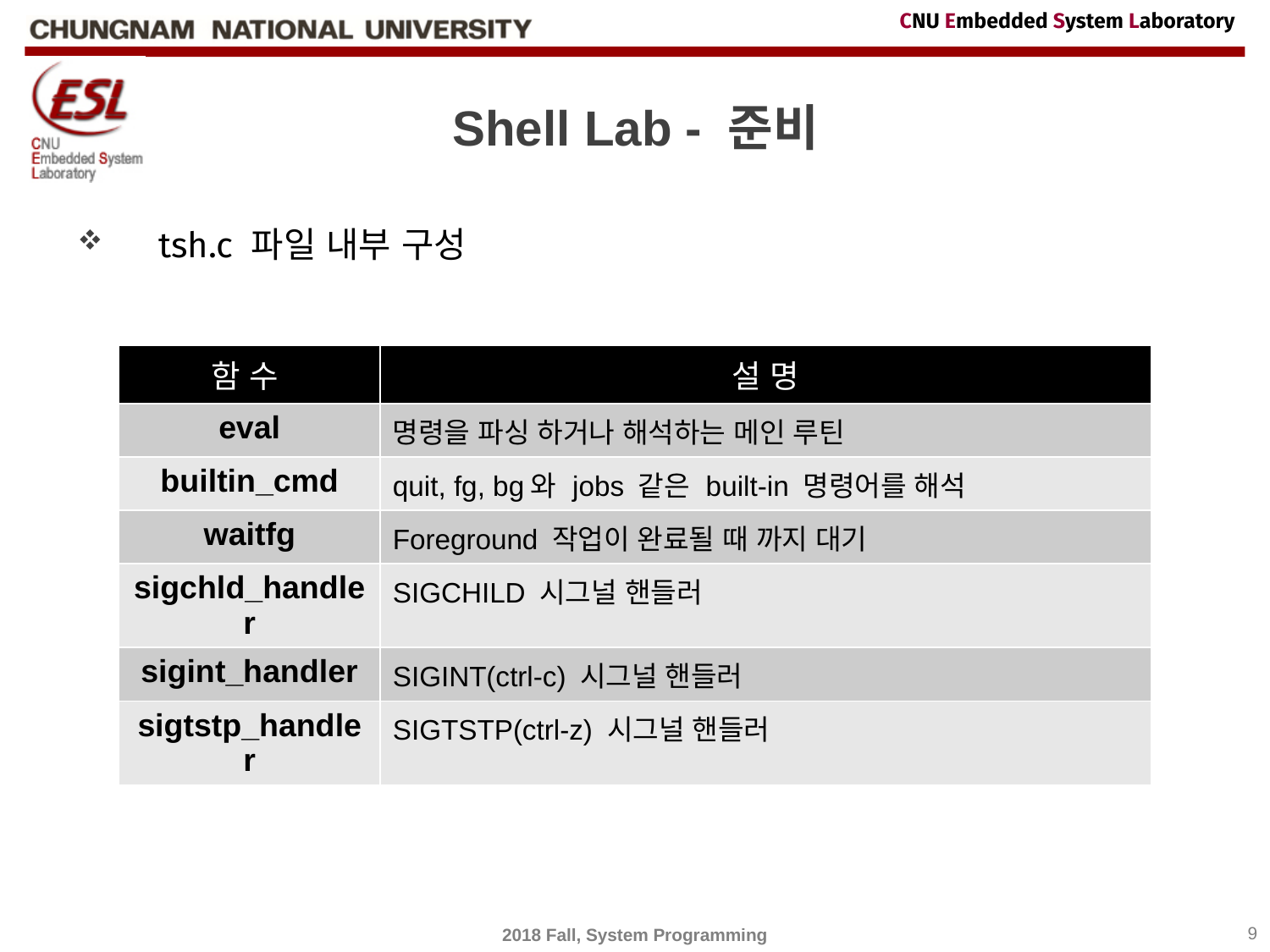

# Shell Lab - 준비
 tsh.c 파일 내부 구성

| 함 수 | 설 명 |
| --- | --- |
| eval | 명령을 파싱 하거나 해석하는 메인 루틴 |
| builtin\_cmd | quit, fg, bg와 jobs 같은 built-in 명령어를 해석 |
| waitfg | Foreground 작업이 완료될 때 까지 대기 |
| sigchld\_handler | SIGCHILD 시그널 핸들러 |
| sigint\_handler | SIGINT(ctrl-c) 시그널 핸들러 |
| sigtstp\_handler | SIGTSTP(ctrl-z) 시그널 핸들러 |
2018 Fall, System Programming
9